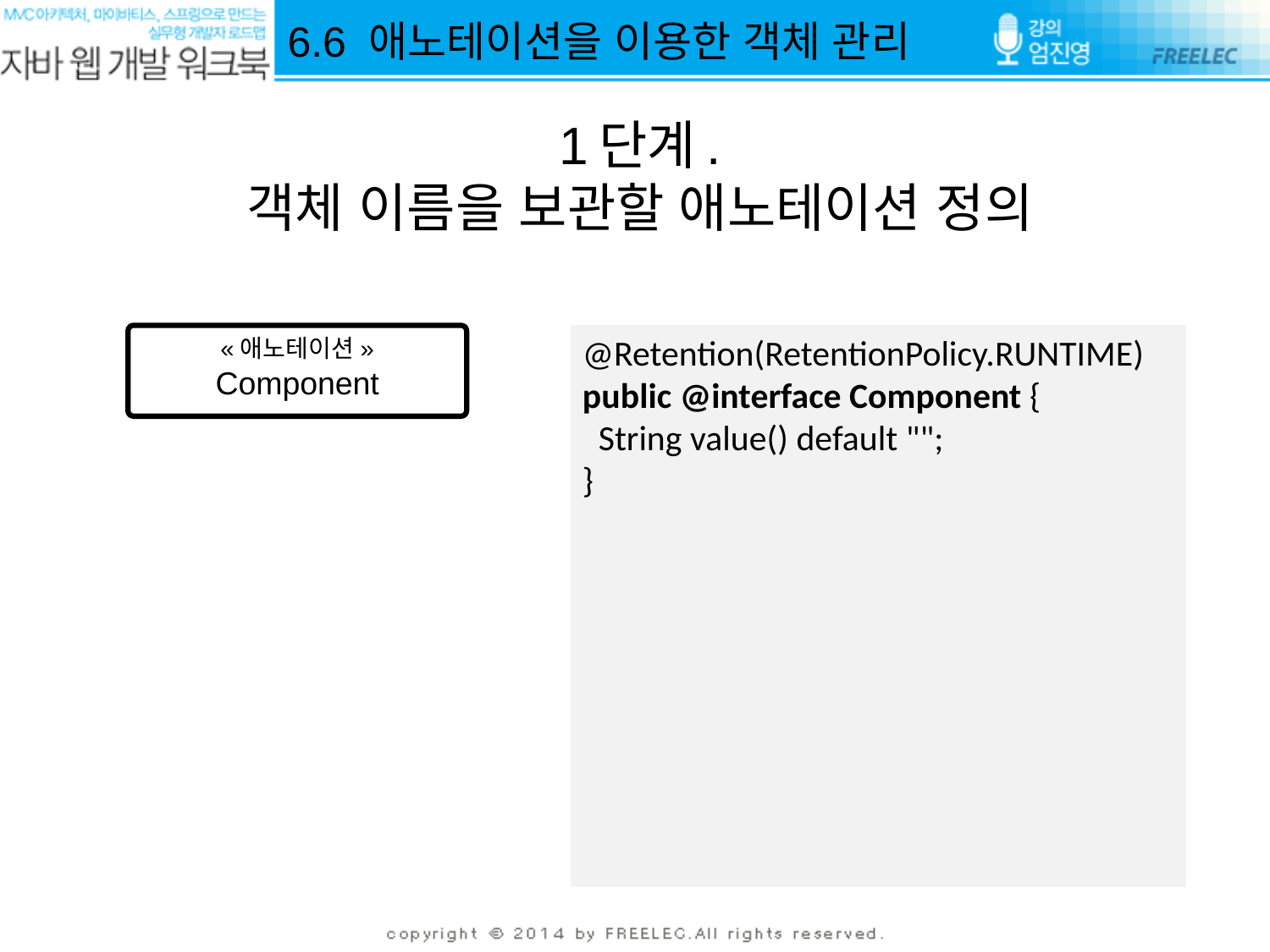

6.6 애노테이션을 이용한 객체 관리
1단계.
객체 이름을 보관할 애노테이션 정의
@Retention(RetentionPolicy.RUNTIME)
public @interface Component {
  String value() default "";
}

«애노테이션»
Component